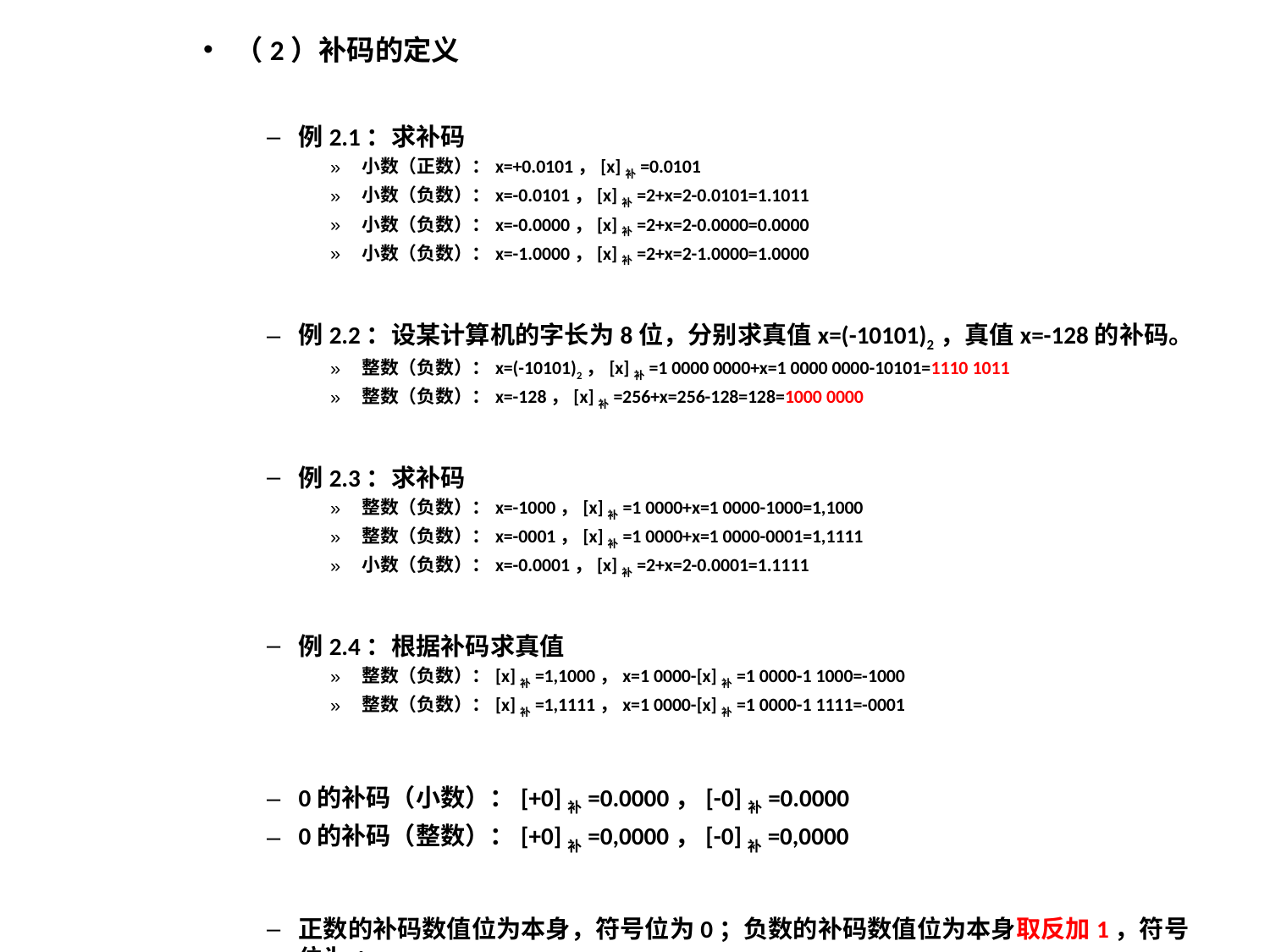

（2）补码的定义

例2.1：求补码
小数（正数）：x=+0.0101，[x]补=0.0101
小数（负数）：x=-0.0101，[x]补=2+x=2-0.0101=1.1011
小数（负数）：x=-0.0000，[x]补=2+x=2-0.0000=0.0000
小数（负数）：x=-1.0000，[x]补=2+x=2-1.0000=1.0000

例2.2：设某计算机的字长为8位，分别求真值x=(-10101)2，真值x=-128的补码。
整数（负数）：x=(-10101)2，[x]补=1 0000 0000+x=1 0000 0000-10101=1110 1011
整数（负数）：x=-128，[x]补=256+x=256-128=128=1000 0000

例2.3：求补码
整数（负数）：x=-1000，[x]补=1 0000+x=1 0000-1000=1,1000
整数（负数）：x=-0001，[x]补=1 0000+x=1 0000-0001=1,1111
小数（负数）：x=-0.0001，[x]补=2+x=2-0.0001=1.1111

例2.4：根据补码求真值
整数（负数）：[x]补=1,1000，x=1 0000-[x]补=1 0000-1 1000=-1000
整数（负数）：[x]补=1,1111，x=1 0000-[x]补=1 0000-1 1111=-0001

0的补码（小数）：[+0]补=0.0000，[-0]补=0.0000
0的补码（整数）：[+0]补=0,0000，[-0]补=0,0000

正数的补码数值位为本身，符号位为0；负数的补码数值位为本身取反加1，符号位为1。

+0的反码和-0的补码是一样的。